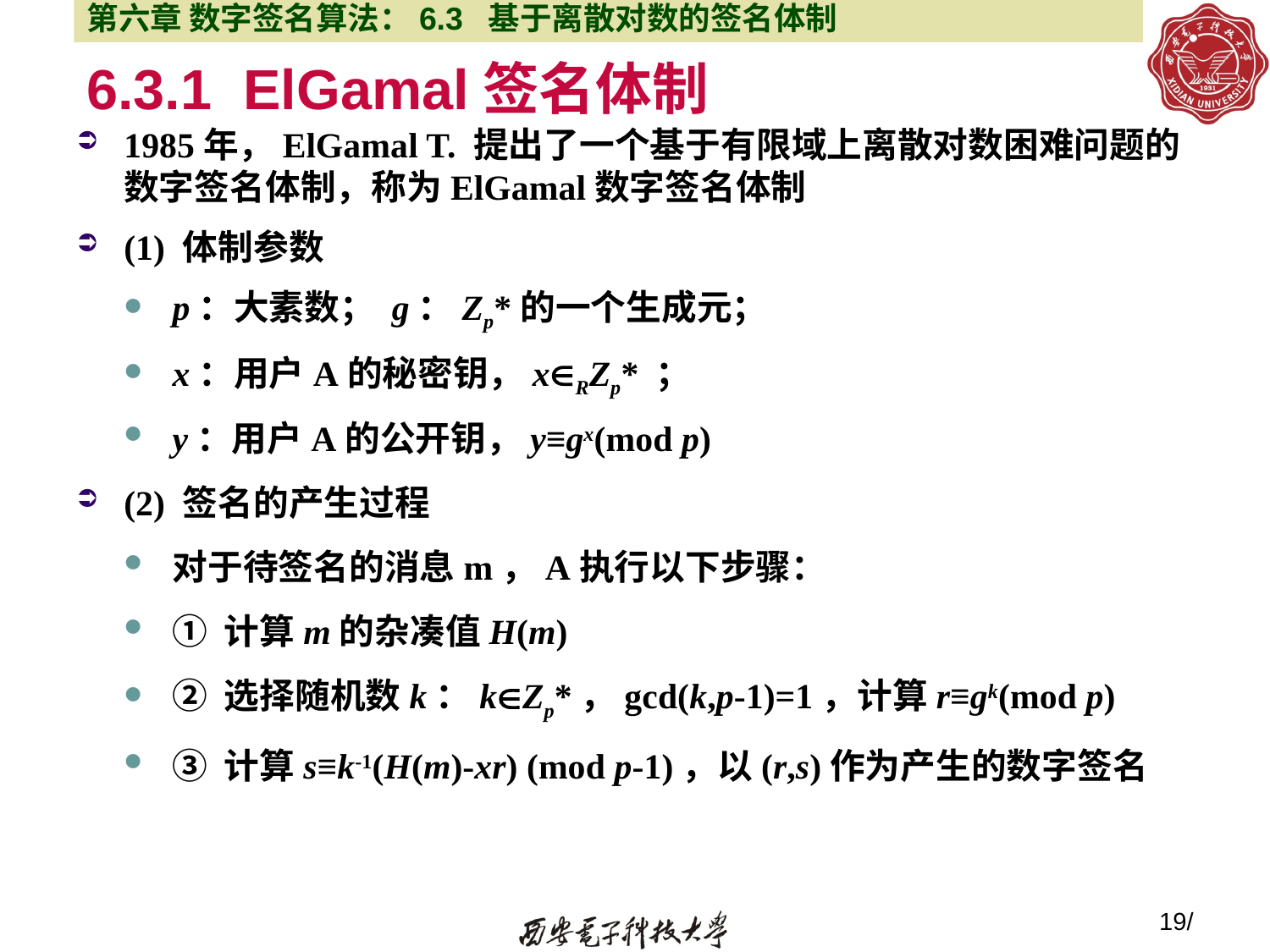

第六章 数字签名算法：6.3  基于离散对数的签名体制
# 6.3.1  ElGamal签名体制
1985年，ElGamal T. 提出了一个基于有限域上离散对数困难问题的数字签名体制，称为ElGamal数字签名体制
(1) 体制参数
p：大素数； g：Zp*的一个生成元；
x：用户A的秘密钥，x∈RZp* ；
y：用户A的公开钥，y≡gx(mod p)
(2) 签名的产生过程
对于待签名的消息m，A执行以下步骤：
① 计算m的杂凑值H(m)
② 选择随机数k：k∈Zp*，gcd(k,p-1)=1，计算r≡gk(mod p)
③ 计算s≡k-1(H(m)-xr) (mod p-1)，以(r,s)作为产生的数字签名
19/